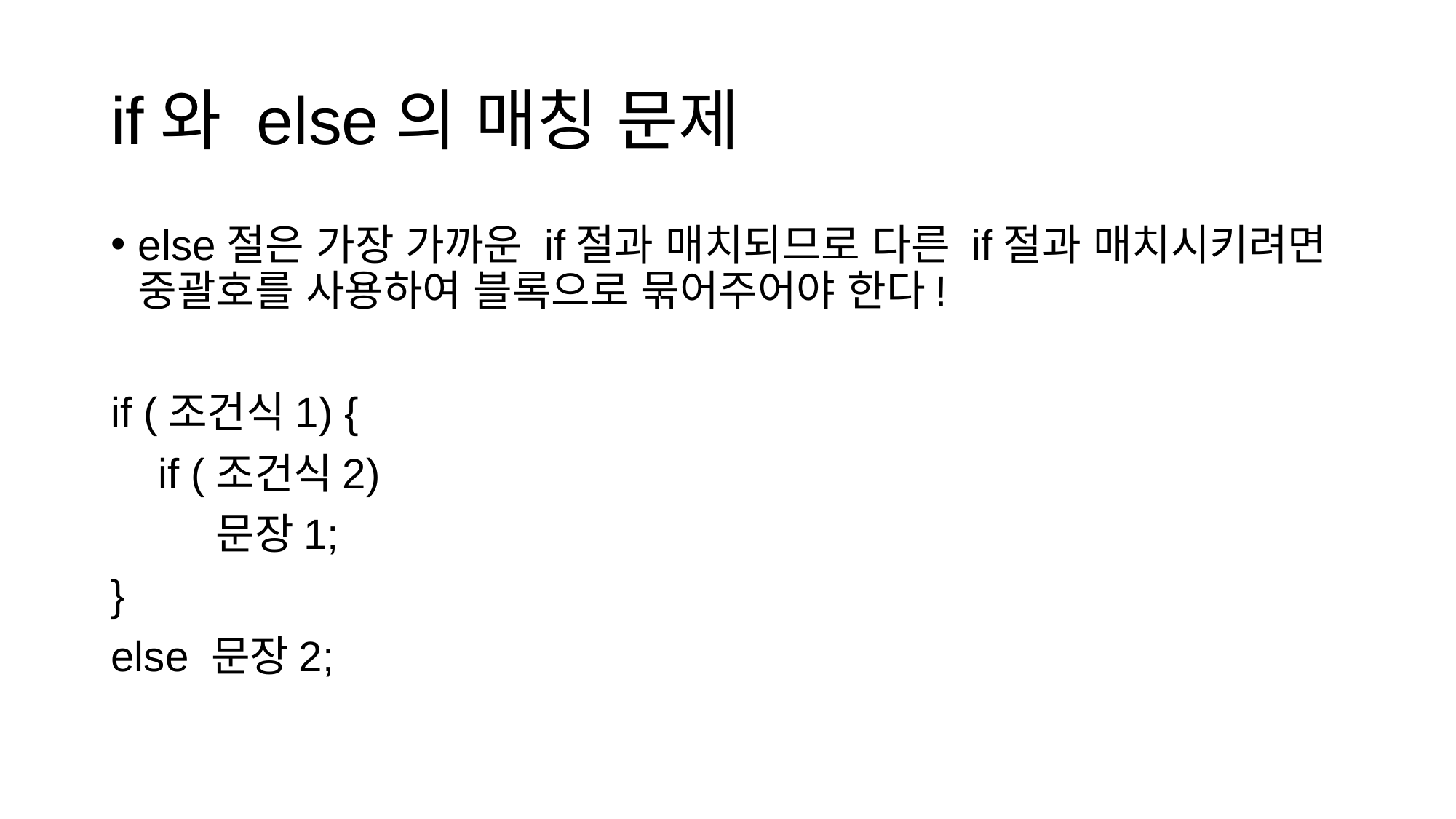

# if와 else의 매칭 문제
else절은 가장 가까운 if절과 매치되므로 다른 if절과 매치시키려면 중괄호를 사용하여 블록으로 묶어주어야 한다!

if (조건식1) {
    if (조건식2)
        문장1;
}
else 문장2;